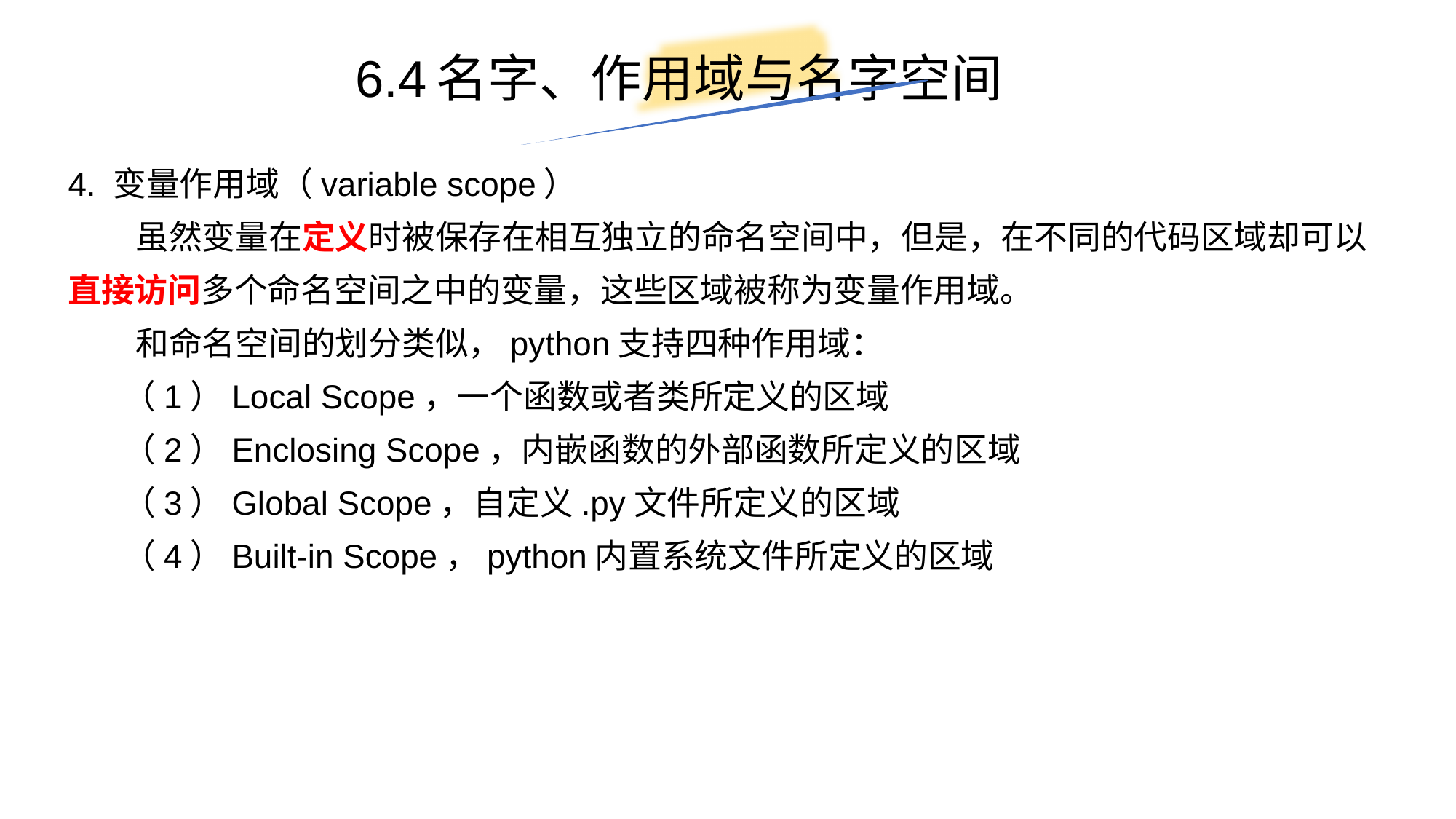

# 6.4名字、作用域与名字空间

4. 变量作用域（variable scope）
        虽然变量在定义时被保存在相互独立的命名空间中，但是，在不同的代码区域却可以直接访问多个命名空间之中的变量，这些区域被称为变量作用域。
        和命名空间的划分类似，python支持四种作用域：
（1）Local Scope，一个函数或者类所定义的区域
（2）Enclosing Scope，内嵌函数的外部函数所定义的区域
（3）Global Scope，自定义.py文件所定义的区域
（4）Built-in Scope，python内置系统文件所定义的区域